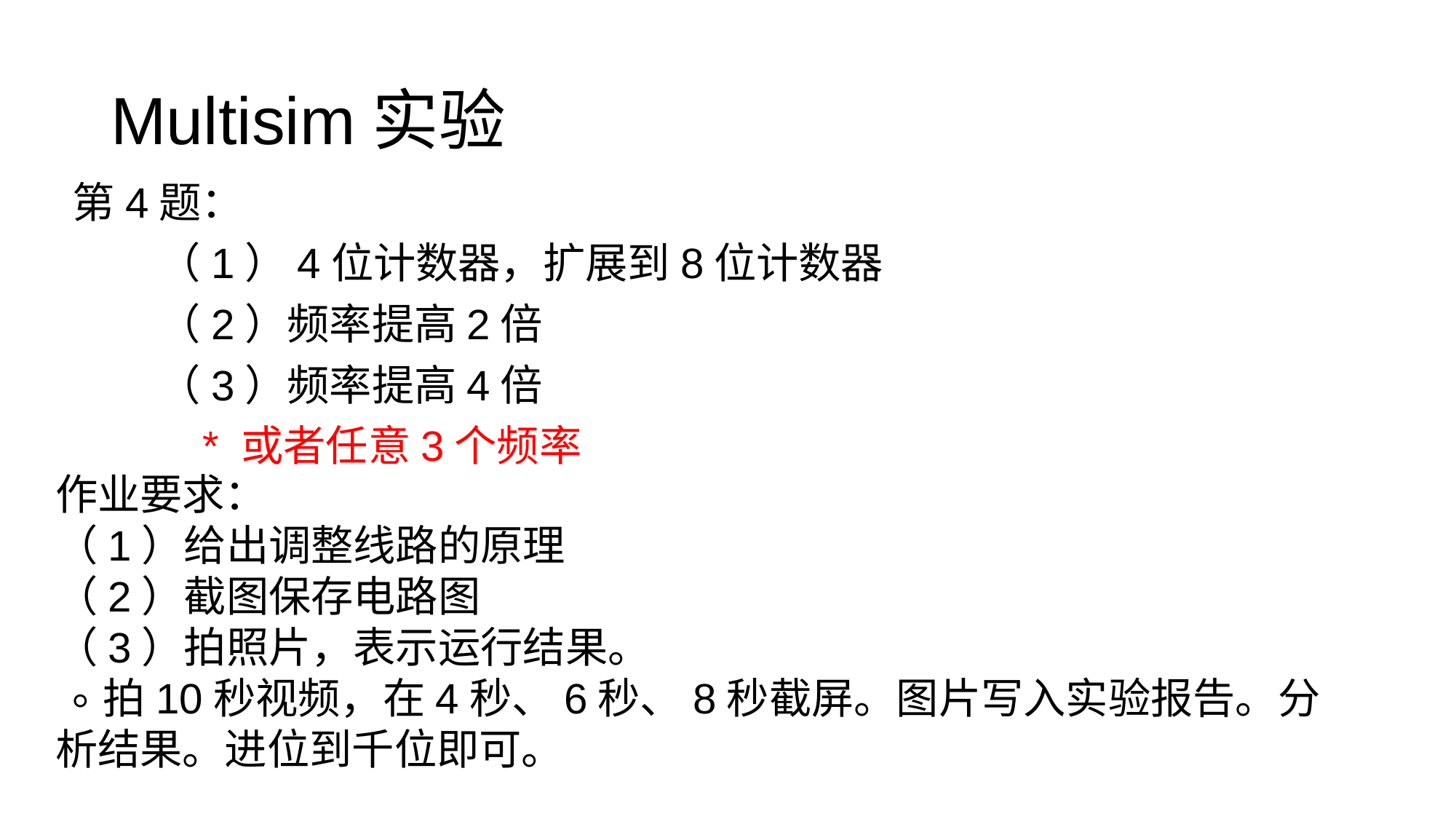

# Multisim实验
第4题：
        （1）4位计数器，扩展到8位计数器
        （2）频率提高2倍
        （3）频率提高4倍
           * 或者任意3个频率

。
作业要求：
（1）给出调整线路的原理
（2）截图保存电路图
（3）拍照片，表示运行结果。
    拍10秒视频，在4秒、6秒、8秒截屏。图片写入实验报告。分析结果。进位到千位即可。